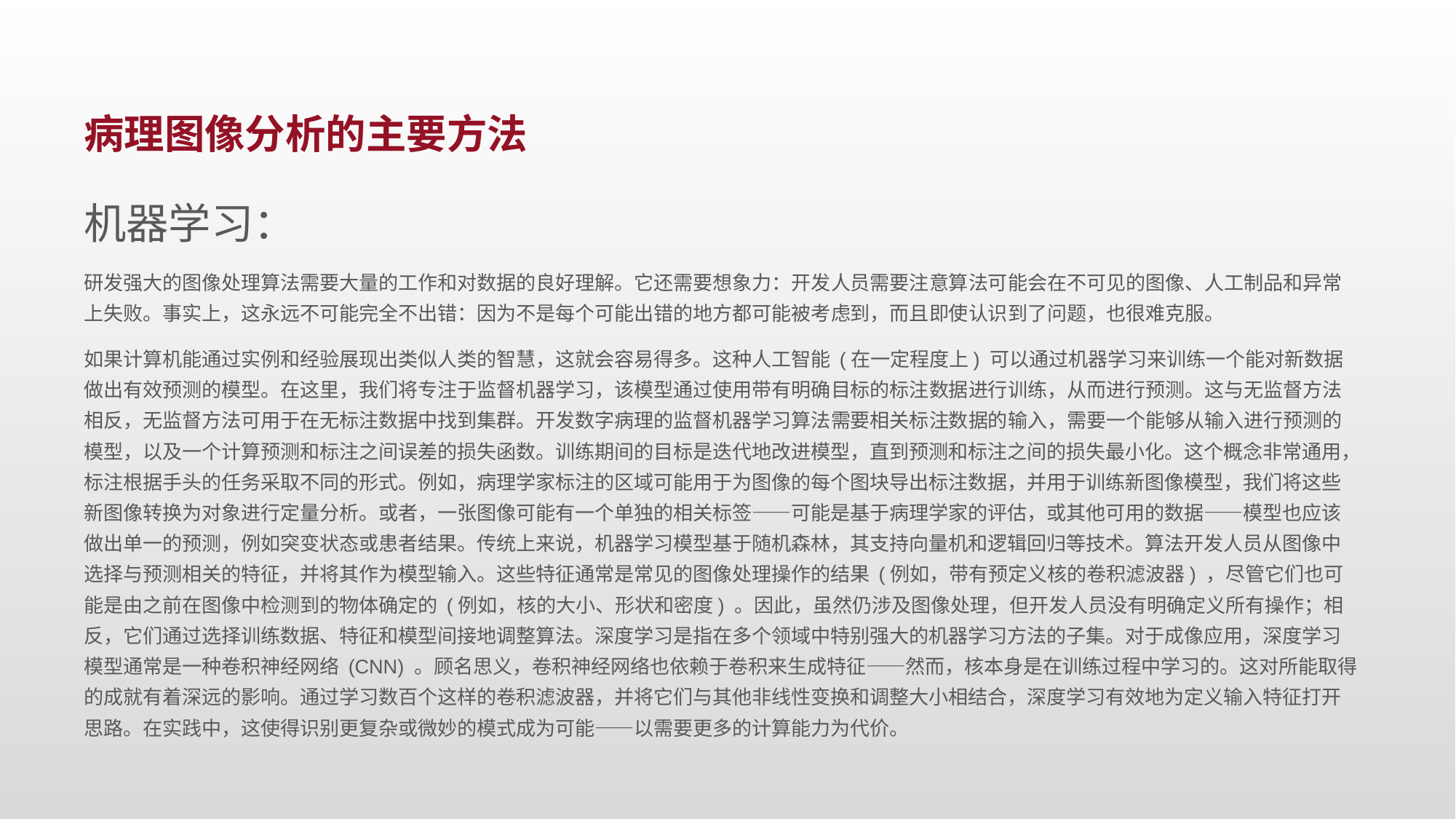

病理图像分析的主要方法
机器学习：
研发强大的图像处理算法需要大量的工作和对数据的良好理解。它还需要想象力：开发人员需要注意算法可能会在不可见的图像、人工制品和异常上失败。事实上，这永远不可能完全不出错：因为不是每个可能出错的地方都可能被考虑到，而且即使认识到了问题，也很难克服。
如果计算机能通过实例和经验展现出类似人类的智慧，这就会容易得多。这种人工智能 (在一定程度上) 可以通过机器学习来训练一个能对新数据做出有效预测的模型。在这里，我们将专注于监督机器学习，该模型通过使用带有明确目标的标注数据进行训练，从而进行预测。这与无监督方法相反，无监督方法可用于在无标注数据中找到集群。开发数字病理的监督机器学习算法需要相关标注数据的输入，需要一个能够从输入进行预测的模型，以及一个计算预测和标注之间误差的损失函数。训练期间的目标是迭代地改进模型，直到预测和标注之间的损失最小化。这个概念非常通用，标注根据手头的任务采取不同的形式。例如，病理学家标注的区域可能用于为图像的每个图块导出标注数据，并用于训练新图像模型，我们将这些新图像转换为对象进行定量分析。或者，一张图像可能有一个单独的相关标签——可能是基于病理学家的评估，或其他可用的数据——模型也应该做出单一的预测，例如突变状态或患者结果。传统上来说，机器学习模型基于随机森林，其支持向量机和逻辑回归等技术。算法开发人员从图像中选择与预测相关的特征，并将其作为模型输入。这些特征通常是常见的图像处理操作的结果 (例如，带有预定义核的卷积滤波器) ，尽管它们也可能是由之前在图像中检测到的物体确定的 (例如，核的大小、形状和密度) 。因此，虽然仍涉及图像处理，但开发人员没有明确定义所有操作；相反，它们通过选择训练数据、特征和模型间接地调整算法。深度学习是指在多个领域中特别强大的机器学习方法的子集。对于成像应用，深度学习模型通常是一种卷积神经网络 (CNN) 。顾名思义，卷积神经网络也依赖于卷积来生成特征——然而，核本身是在训练过程中学习的。这对所能取得的成就有着深远的影响。通过学习数百个这样的卷积滤波器，并将它们与其他非线性变换和调整大小相结合，深度学习有效地为定义输入特征打开思路。在实践中，这使得识别更复杂或微妙的模式成为可能——以需要更多的计算能力为代价。